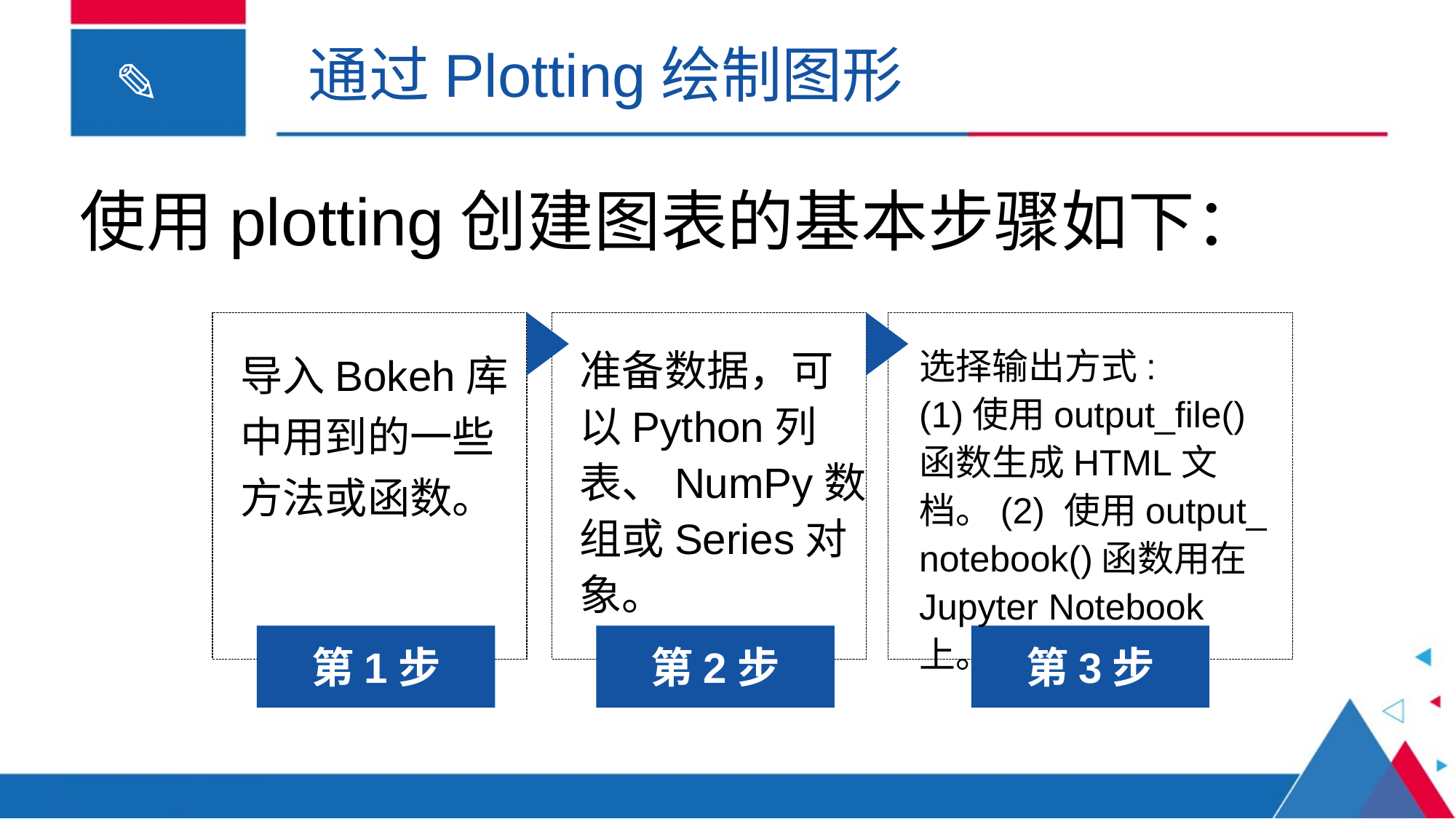

通过Plotting绘制图形
使用plotting创建图表的基本步骤如下：

导入Bokeh库中用到的一些方法或函数。
准备数据，可以Python列表、NumPy数组或Series对象。
选择输出方式:
(1)使用output_file()函数生成HTML文档。(2) 使用output_
notebook()函数用在Jupyter Notebook上。
第1步
第2步
第3步